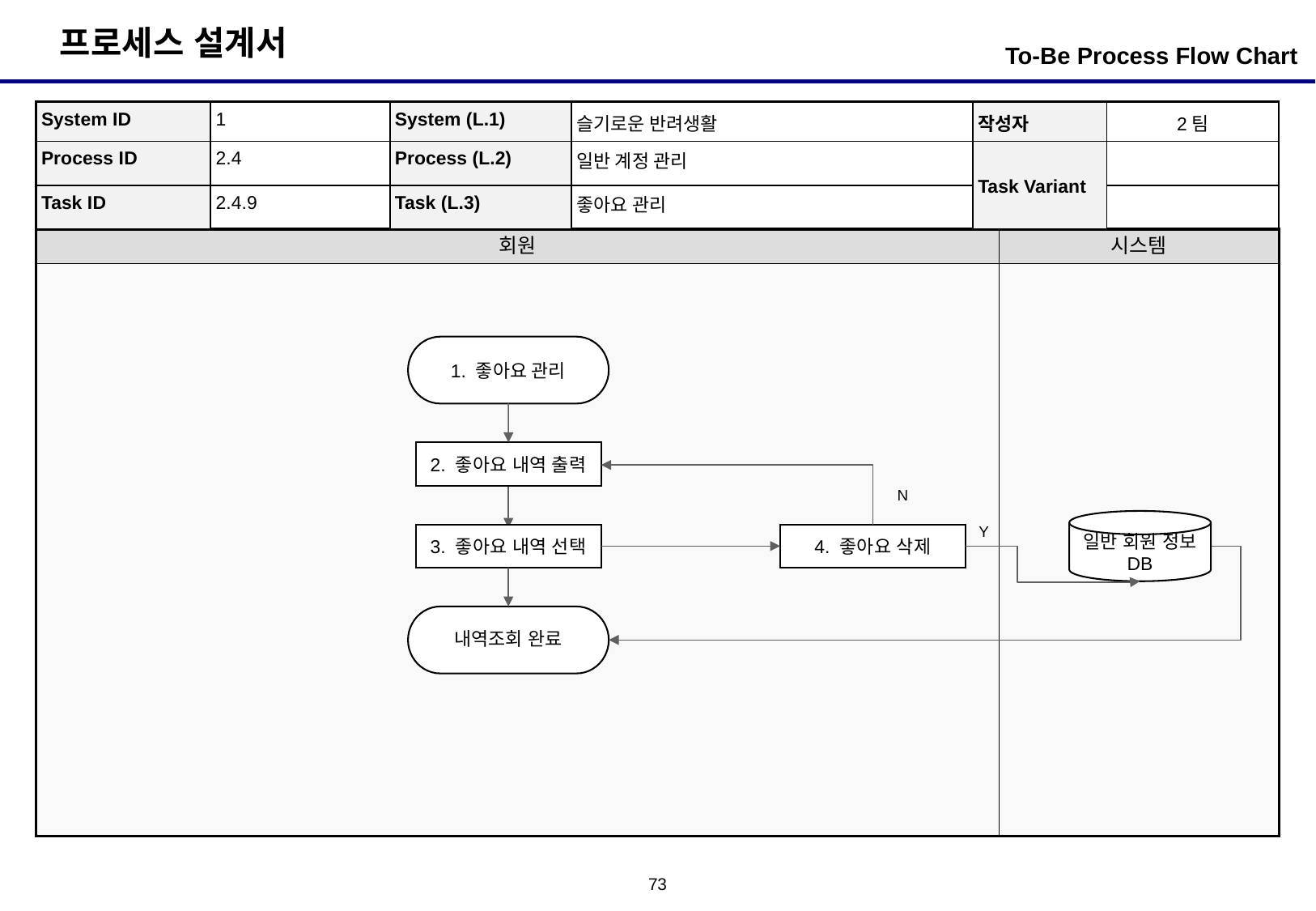

To-Be Process Flow Chart
| System ID | 1 | System (L.1) | 슬기로운 반려생활 | 작성자 | 2팀 |
| --- | --- | --- | --- | --- | --- |
| Process ID | 2.4 | Process (L.2) | 일반 계정 관리 | Task Variant |  |
| Task ID | 2.4.9 | Task (L.3) | 좋아요 관리 |  |  |
| 회원 | 시스템 |
| --- | --- |
|  |  |
1. 좋아요 관리
2. 좋아요 내역 출력
N
일반 회원 정보
DB
Y
3. 좋아요 내역 선택
4. 좋아요 삭제
내역조회 완료